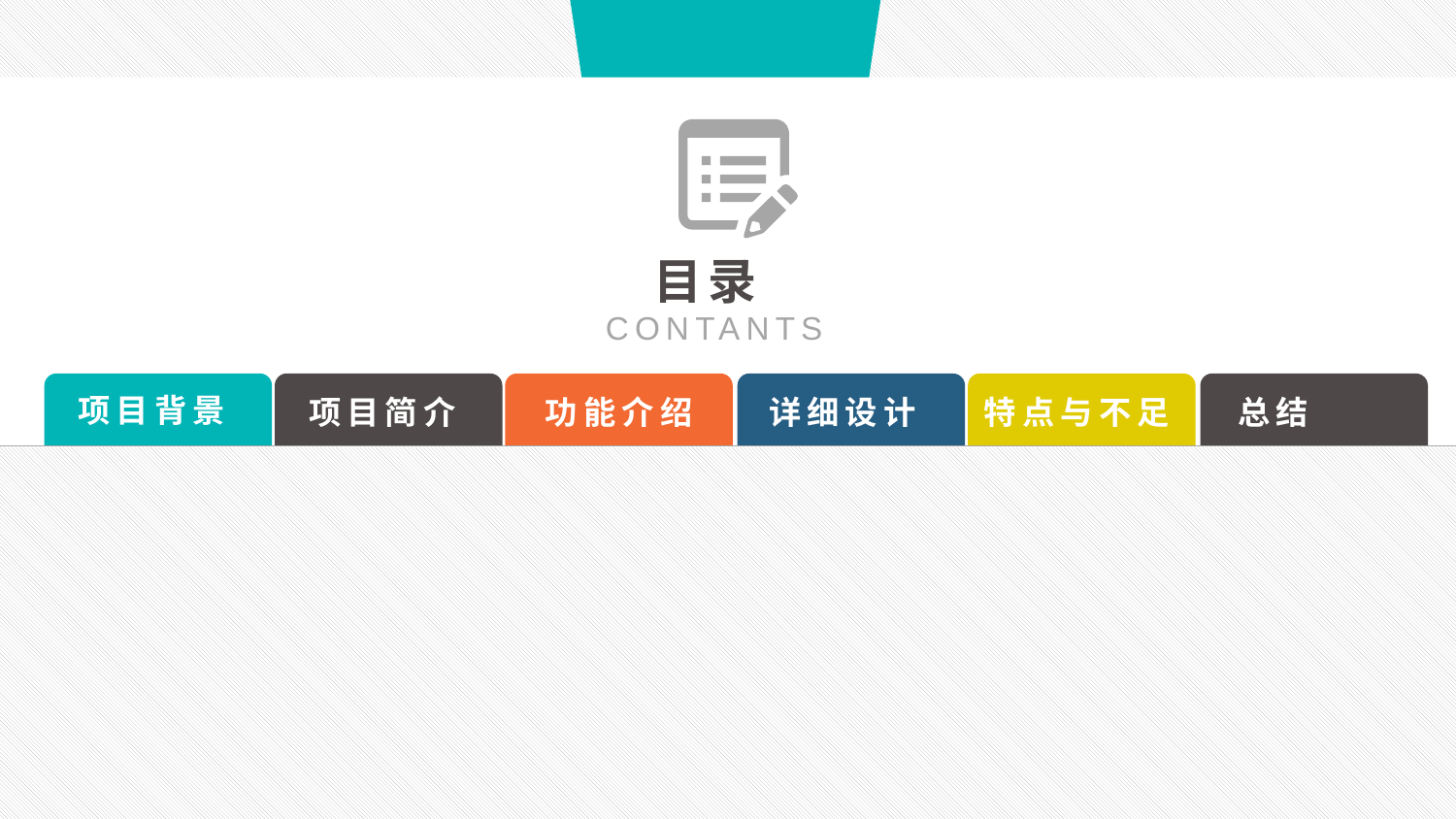

目录
CONTANTS

项目背景

项目简介

功能介绍

详细设计

特点与不足

总结